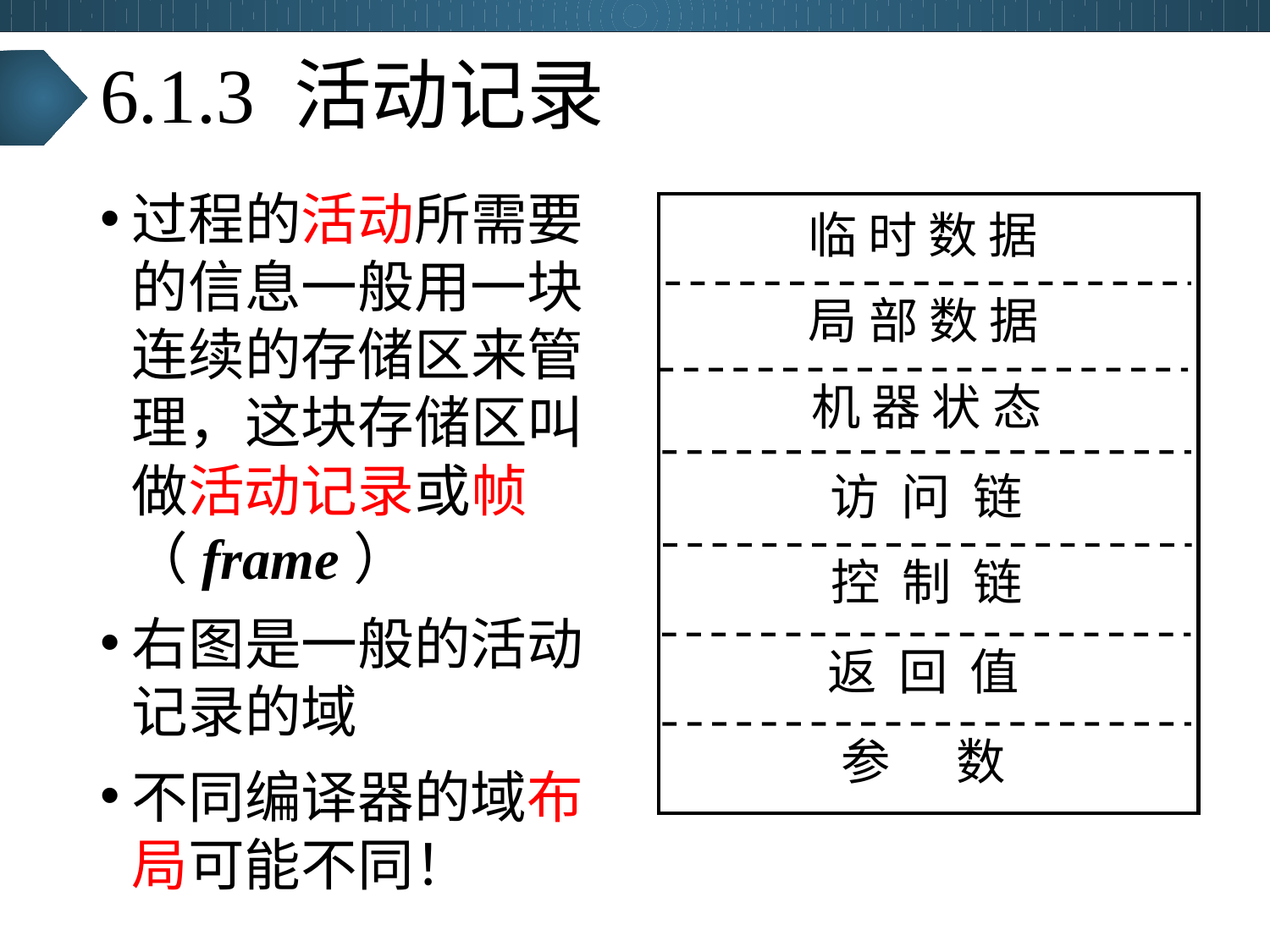

# 6.1.3 活动记录
过程的活动所需要的信息一般用一块连续的存储区来管理，这块存储区叫做活动记录或帧（frame）
右图是一般的活动记录的域
不同编译器的域布局可能不同！
临 时 数 据

局 部 数 据

机 器 状 态

访  问  链

控  制  链

返  回  值

参      数